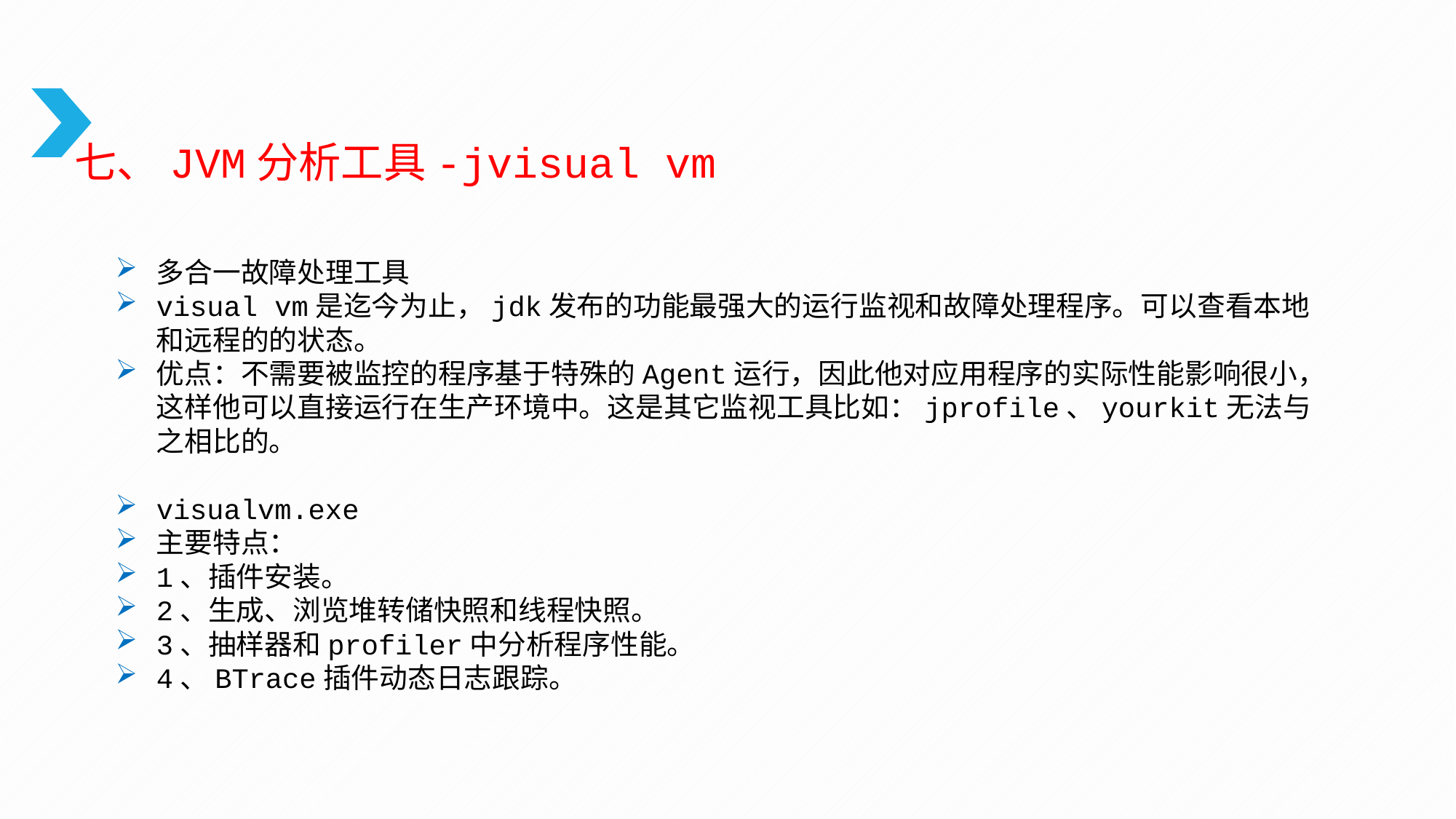

七、JVM分析工具-jvisual vm
多合一故障处理工具
visual vm是迄今为止，jdk发布的功能最强大的运行监视和故障处理程序。可以查看本地和远程的的状态。
优点：不需要被监控的程序基于特殊的Agent运行，因此他对应用程序的实际性能影响很小，这样他可以直接运行在生产环境中。这是其它监视工具比如：jprofile、yourkit无法与之相比的。

visualvm.exe
主要特点：
1、插件安装。
2、生成、浏览堆转储快照和线程快照。
3、抽样器和profiler中分析程序性能。
4、BTrace插件动态日志跟踪。